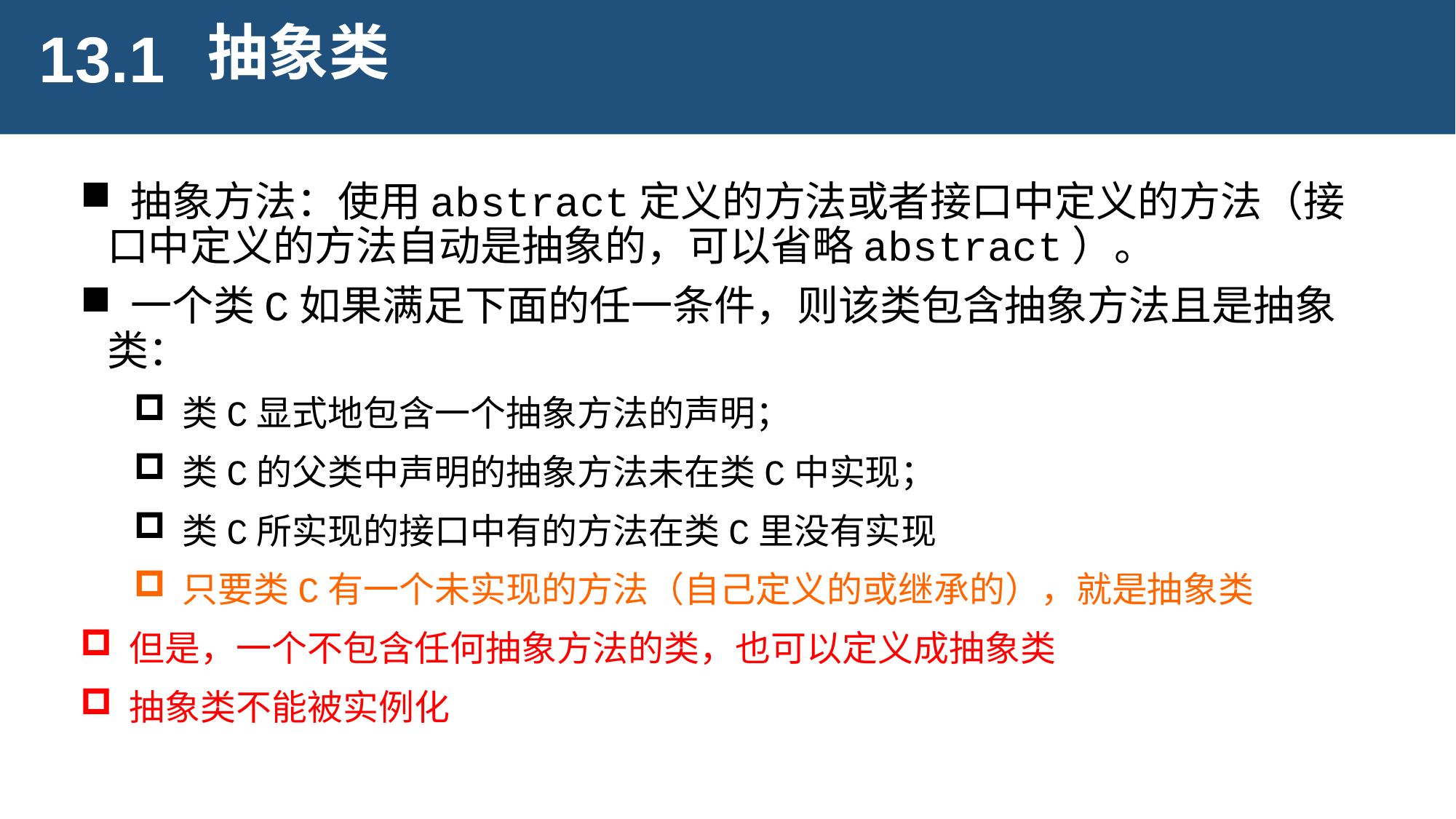

抽象类
13.1
 抽象方法：使用abstract定义的方法或者接口中定义的方法（接口中定义的方法自动是抽象的，可以省略abstract）。
 一个类C如果满足下面的任一条件，则该类包含抽象方法且是抽象类：
 类C显式地包含一个抽象方法的声明；
 类C的父类中声明的抽象方法未在类C中实现；
 类C所实现的接口中有的方法在类C里没有实现
 只要类C有一个未实现的方法（自己定义的或继承的），就是抽象类
 但是，一个不包含任何抽象方法的类，也可以定义成抽象类
 抽象类不能被实例化